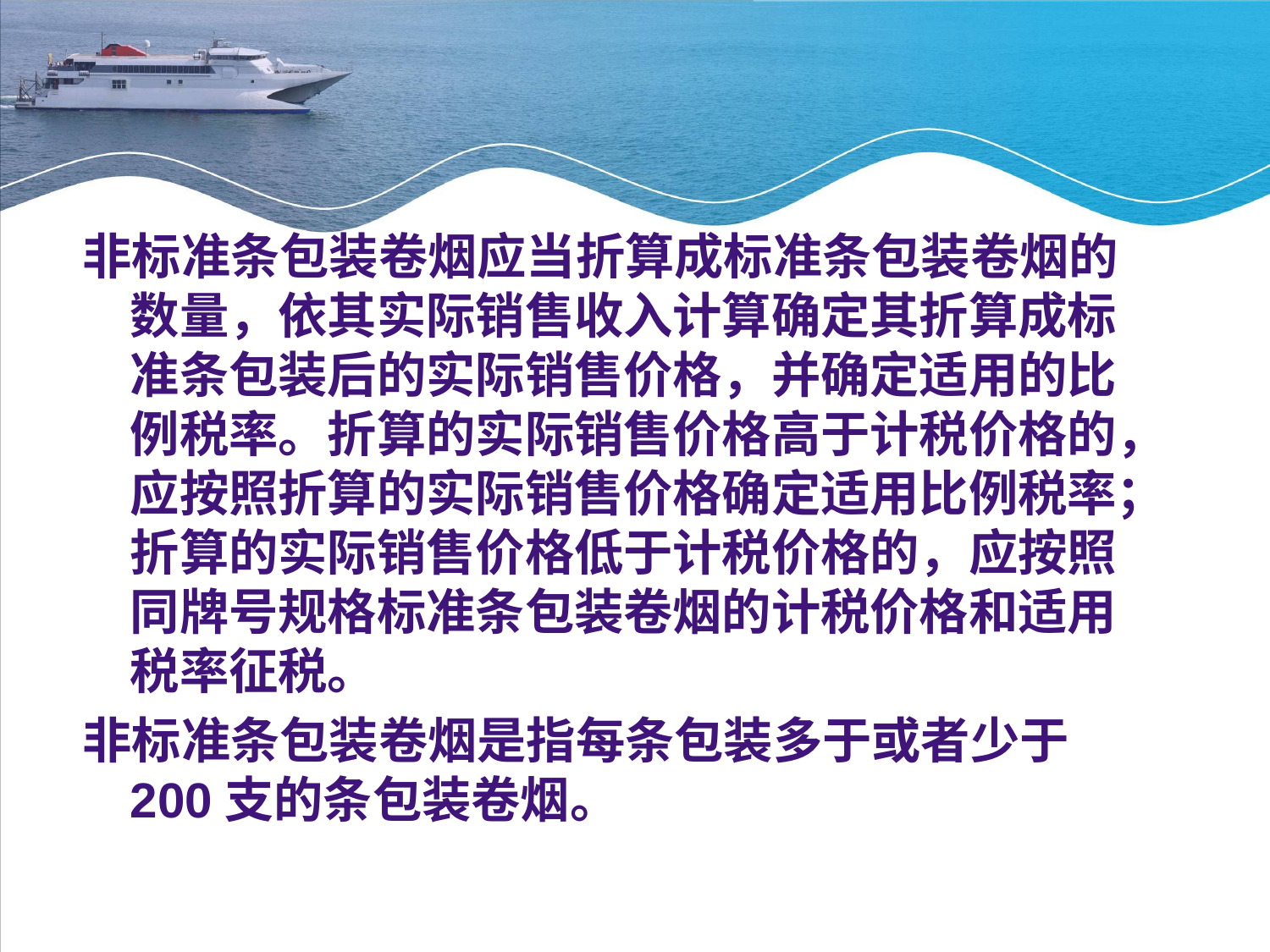

非标准条包装卷烟应当折算成标准条包装卷烟的数量，依其实际销售收入计算确定其折算成标准条包装后的实际销售价格，并确定适用的比例税率。折算的实际销售价格高于计税价格的，应按照折算的实际销售价格确定适用比例税率；折算的实际销售价格低于计税价格的，应按照同牌号规格标准条包装卷烟的计税价格和适用税率征税。
非标准条包装卷烟是指每条包装多于或者少于200支的条包装卷烟。